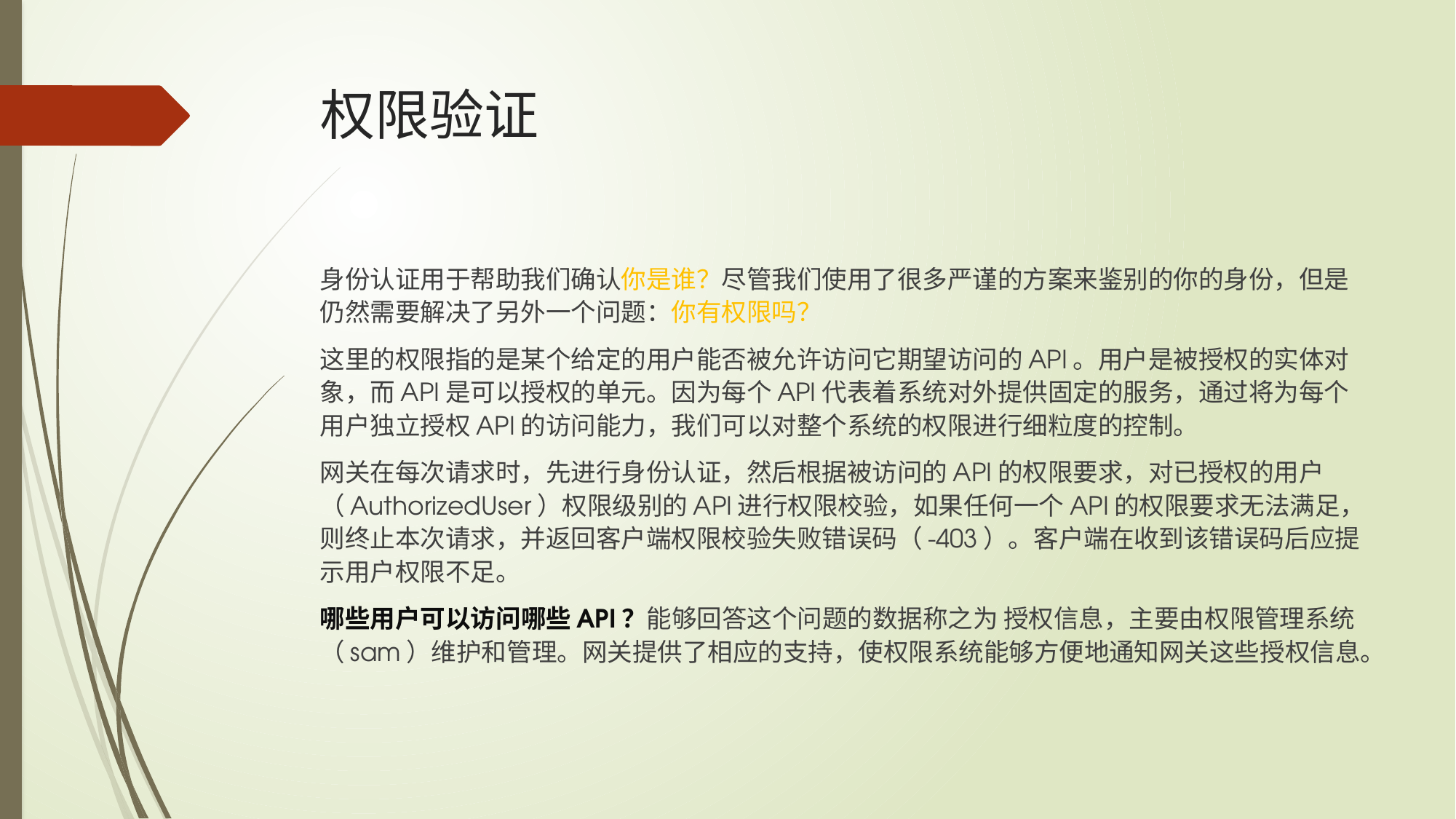

# 权限验证
身份认证用于帮助我们确认你是谁？尽管我们使用了很多严谨的方案来鉴别的你的身份，但是仍然需要解决了另外一个问题：你有权限吗？
这里的权限指的是某个给定的用户能否被允许访问它期望访问的API。用户是被授权的实体对象，而API是可以授权的单元。因为每个API代表着系统对外提供固定的服务，通过将为每个用户独立授权API的访问能力，我们可以对整个系统的权限进行细粒度的控制。
网关在每次请求时，先进行身份认证，然后根据被访问的API的权限要求，对已授权的用户（AuthorizedUser）权限级别的API进行权限校验，如果任何一个API的权限要求无法满足，则终止本次请求，并返回客户端权限校验失败错误码（-403）。客户端在收到该错误码后应提示用户权限不足。
哪些用户可以访问哪些API？能够回答这个问题的数据称之为 授权信息，主要由权限管理系统（sam）维护和管理。网关提供了相应的支持，使权限系统能够方便地通知网关这些授权信息。